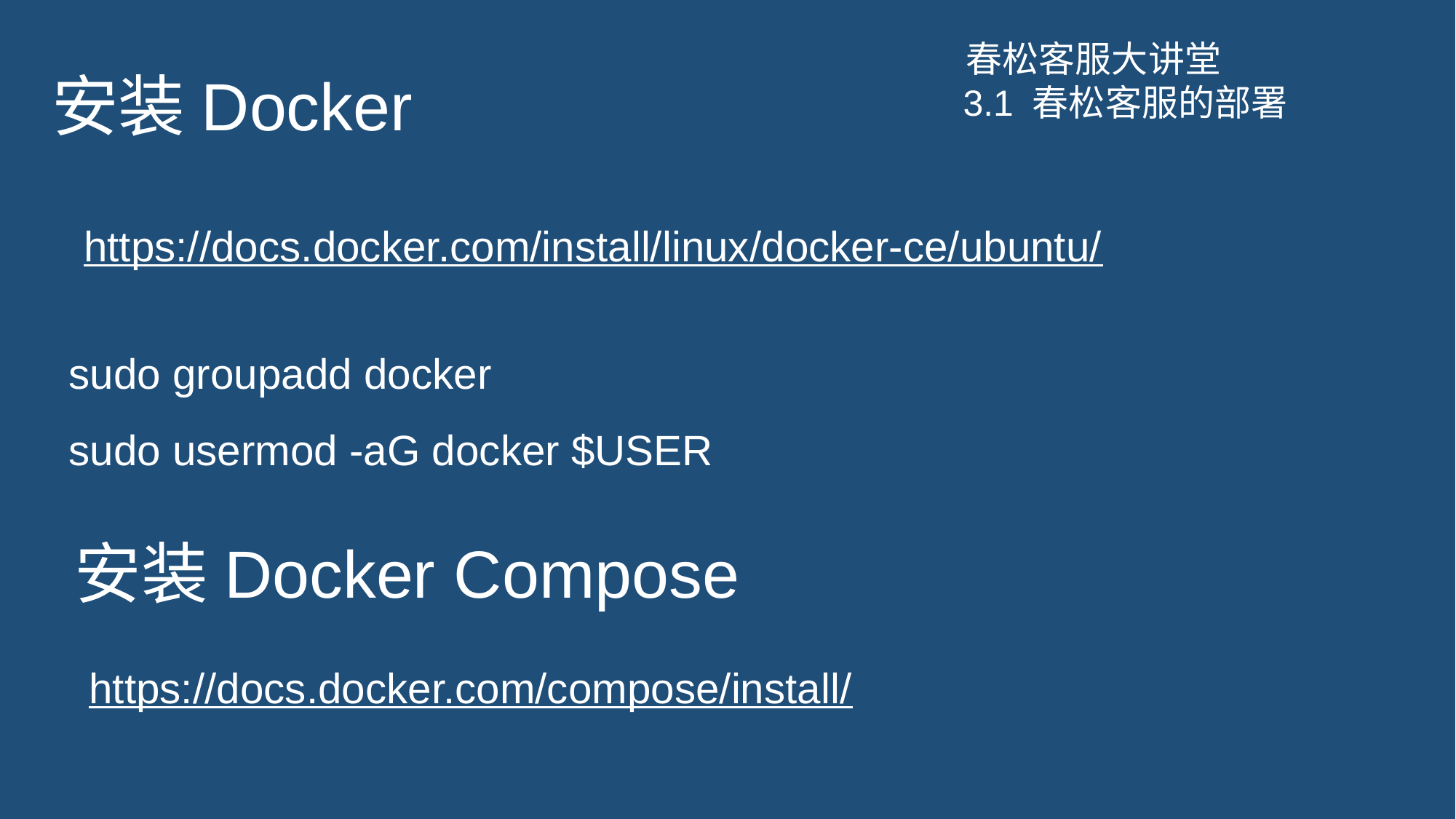

# 安装Docker
春松客服大讲堂
3.1 春松客服的部署
https://docs.docker.com/install/linux/docker-ce/ubuntu/
sudo groupadd docker
sudo usermod -aG docker $USER
安装Docker Compose
https://docs.docker.com/compose/install/